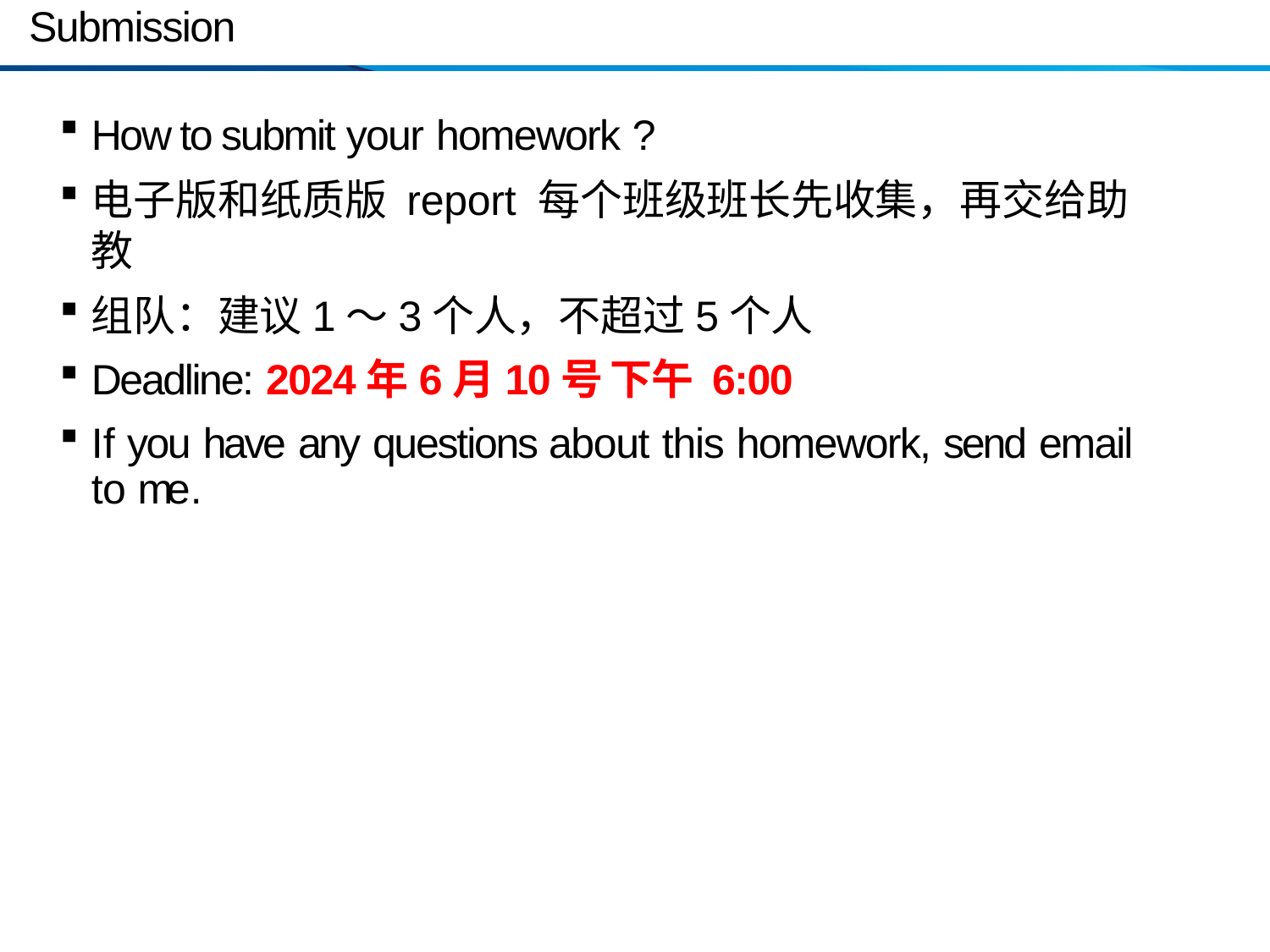

# Submission
How to submit your homework ?
电子版和纸质版 report 每个班级班长先收集，再交给助教
组队：建议1～3个人，不超过5个人
Deadline: 2024年6月10号 下午 6:00
If you have any questions about this homework, send email to me.